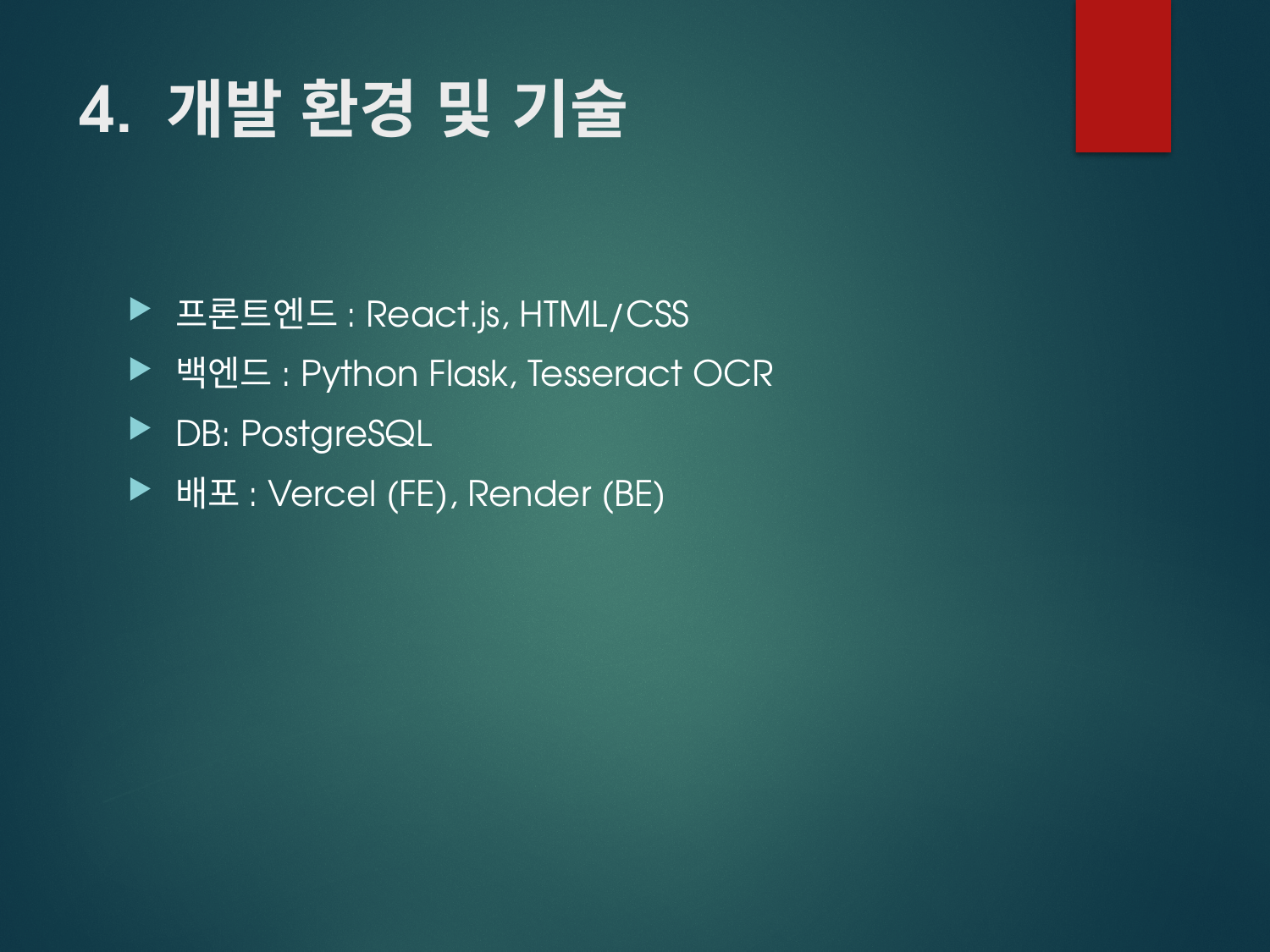

# 4. 개발 환경 및 기술
프론트엔드: React.js, HTML/CSS
백엔드: Python Flask, Tesseract OCR
DB: PostgreSQL
배포: Vercel (FE), Render (BE)